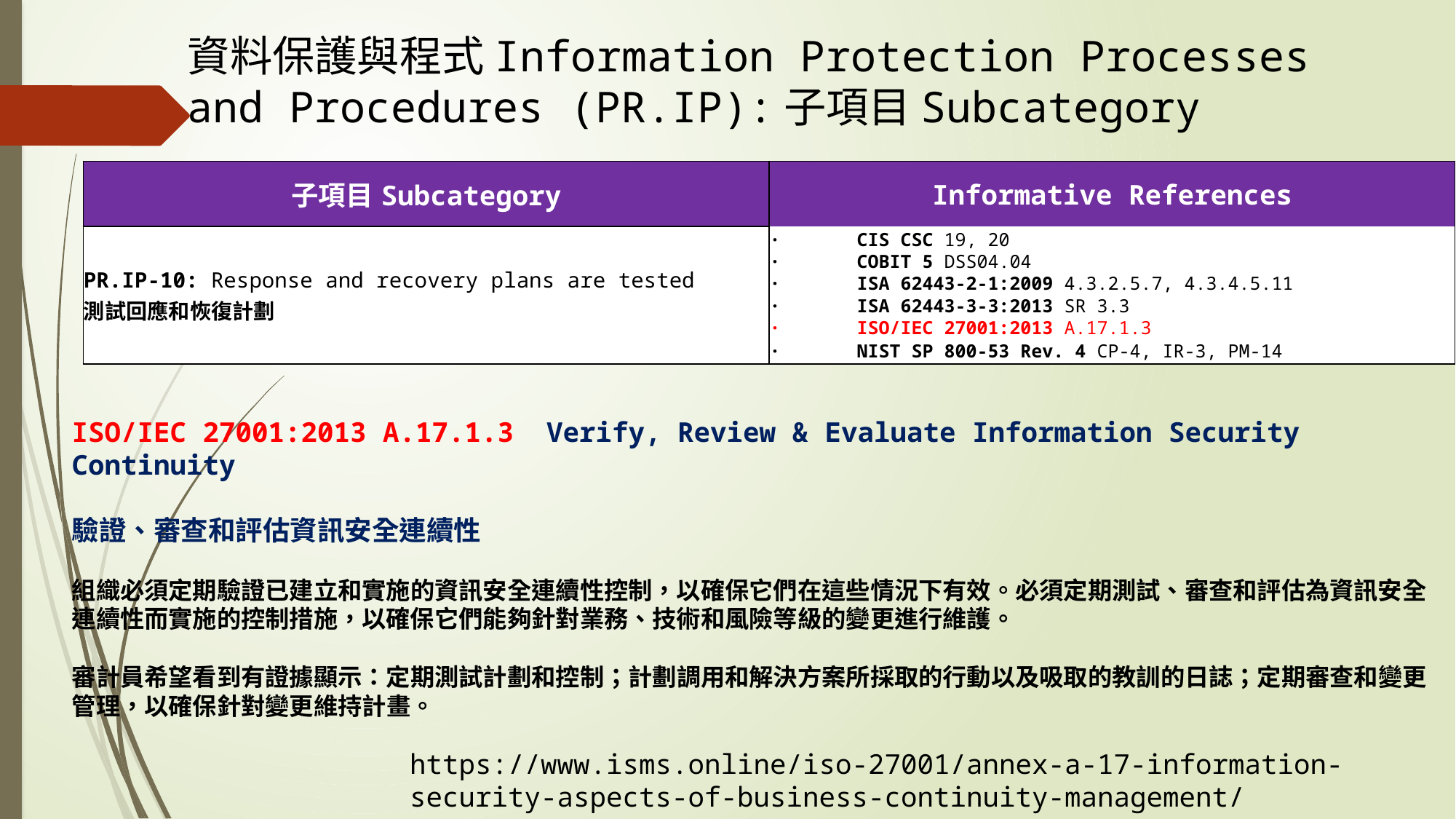

資料保護與程式Information Protection Processes and Procedures (PR.IP):子項目Subcategory
| 子項目Subcategory | Informative References |
| --- | --- |
| PR.IP-10: Response and recovery plans are tested 測試回應和恢復計劃 | ·       CIS CSC 19, 20 |
|  | ·       COBIT 5 DSS04.04 |
|  | ·       ISA 62443-2-1:2009 4.3.2.5.7, 4.3.4.5.11 |
|  | ·       ISA 62443-3-3:2013 SR 3.3 |
|  | ·       ISO/IEC 27001:2013 A.17.1.3 |
|  | ·       NIST SP 800-53 Rev. 4 CP-4, IR-3, PM-14 |
ISO/IEC 27001:2013 A.17.1.3  Verify, Review & Evaluate Information Security Continuity

驗證、審查和評估資訊安全連續性

組織必須定期驗證已建立和實施的資訊安全連續性控制，以確保它們在這些情況下有效。必須定期測試、審查和評估為資訊安全連續性而實施的控制措施，以確保它們能夠針對業務、技術和風險等級的變更進行維護。

審計員希望看到有證據顯示：定期測試計劃和控制；計劃調用和解決方案所採取的行動以及吸取的教訓的日誌；定期審查和變更管理，以確保針對變更維持計畫。
https://www.isms.online/iso-27001/annex-a-17-information-security-aspects-of-business-continuity-management/